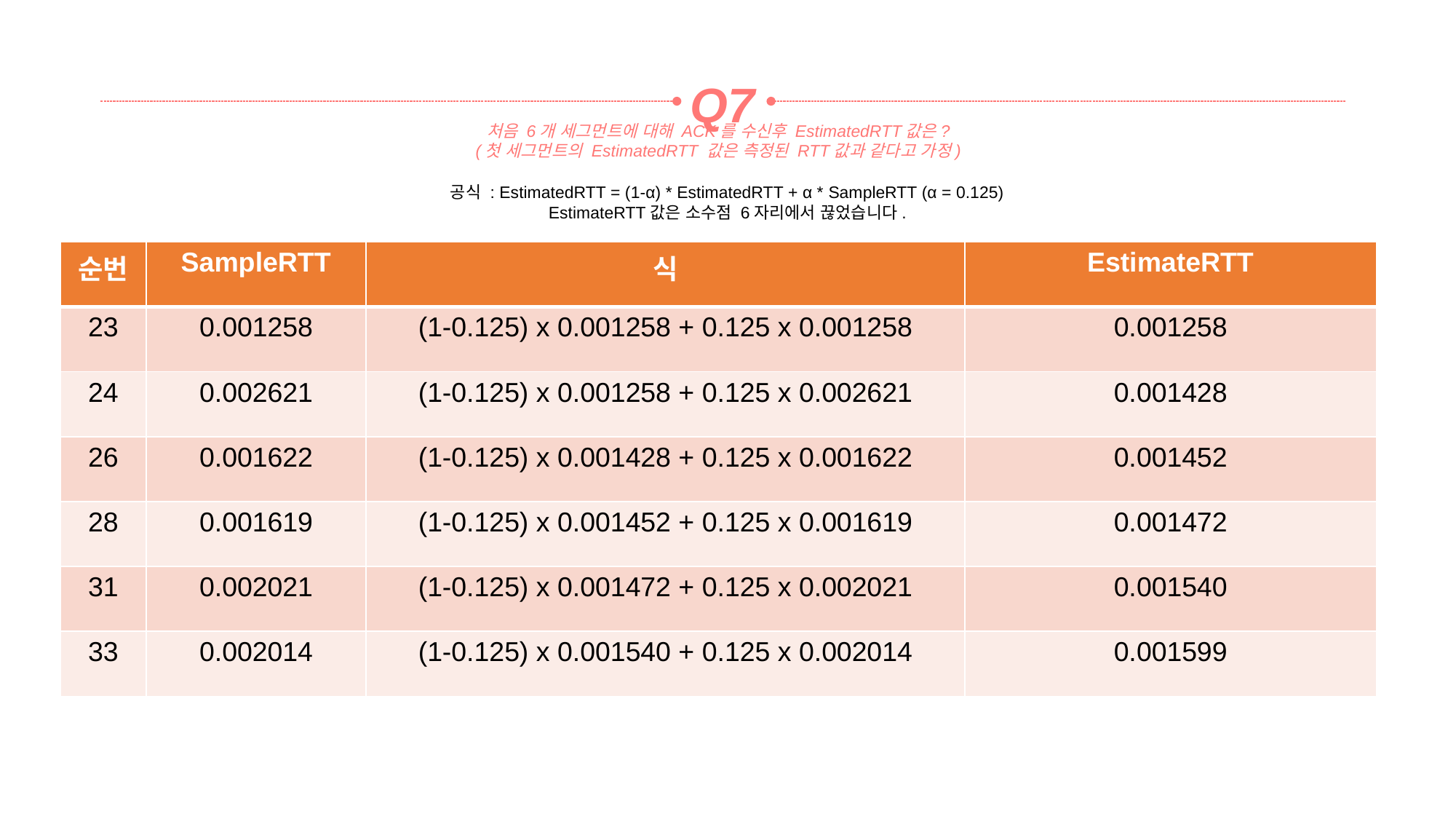

Q7
처음 6개 세그먼트에 대해 ACK를 수신후 EstimatedRTT값은?
(첫 세그먼트의 EstimatedRTT 값은 측정된 RTT값과 같다고 가정)
공식 : EstimatedRTT = (1-α) * EstimatedRTT + α * SampleRTT (α = 0.125)
EstimateRTT값은 소수점 6자리에서 끊었습니다.
| 순번 | SampleRTT | 식 | EstimateRTT |
| --- | --- | --- | --- |
| 23 | 0.001258 | (1-0.125) x 0.001258 + 0.125 x 0.001258 | 0.001258 |
| 24 | 0.002621 | (1-0.125) x 0.001258 + 0.125 x 0.002621 | 0.001428 |
| 26 | 0.001622 | (1-0.125) x 0.001428 + 0.125 x 0.001622 | 0.001452 |
| 28 | 0.001619 | (1-0.125) x 0.001452 + 0.125 x 0.001619 | 0.001472 |
| 31 | 0.002021 | (1-0.125) x 0.001472 + 0.125 x 0.002021 | 0.001540 |
| 33 | 0.002014 | (1-0.125) x 0.001540 + 0.125 x 0.002014 | 0.001599 |